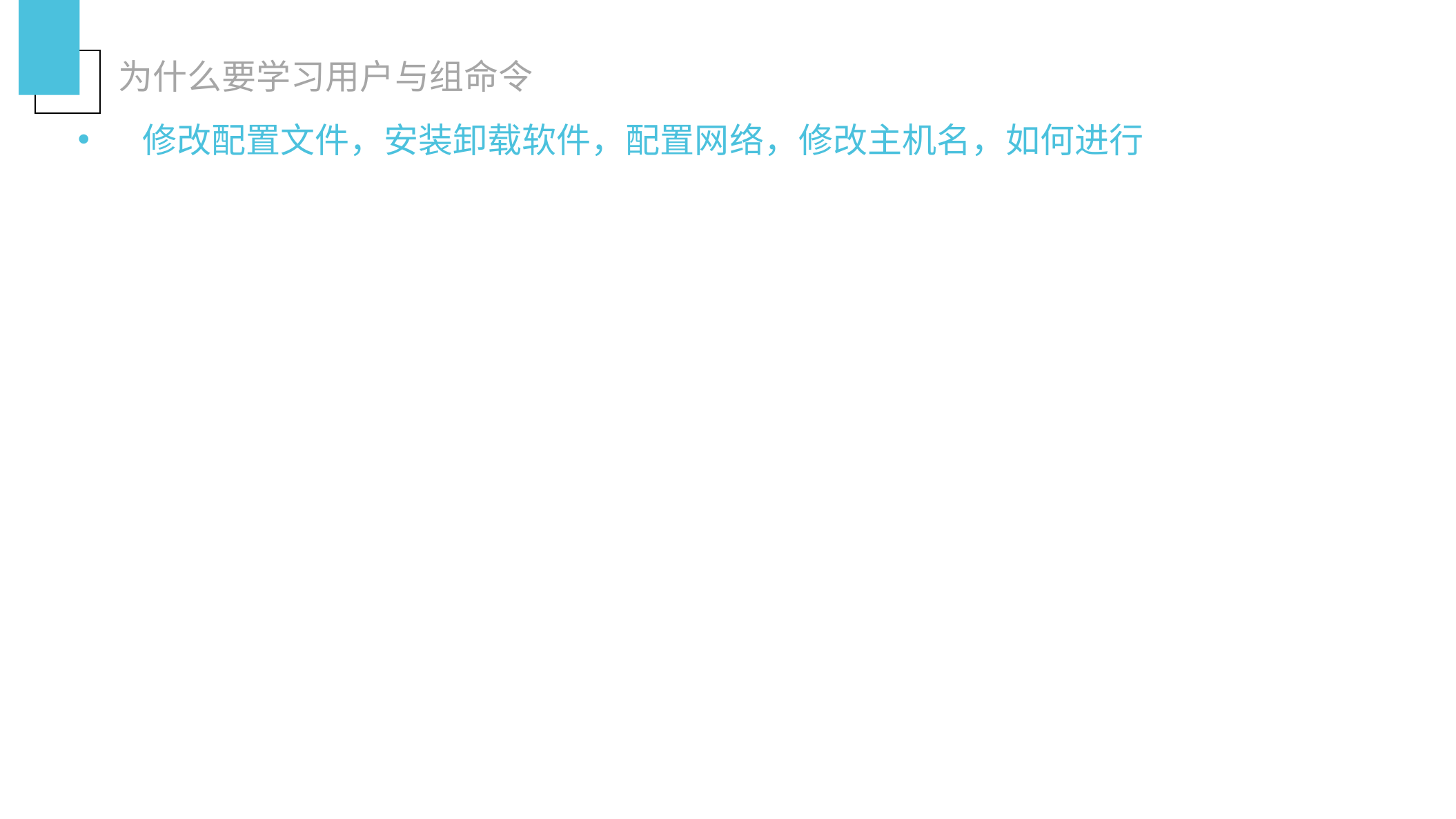

为什么要学习用户与组命令
修改配置文件，安装卸载软件，配置网络，修改主机名，如何进行